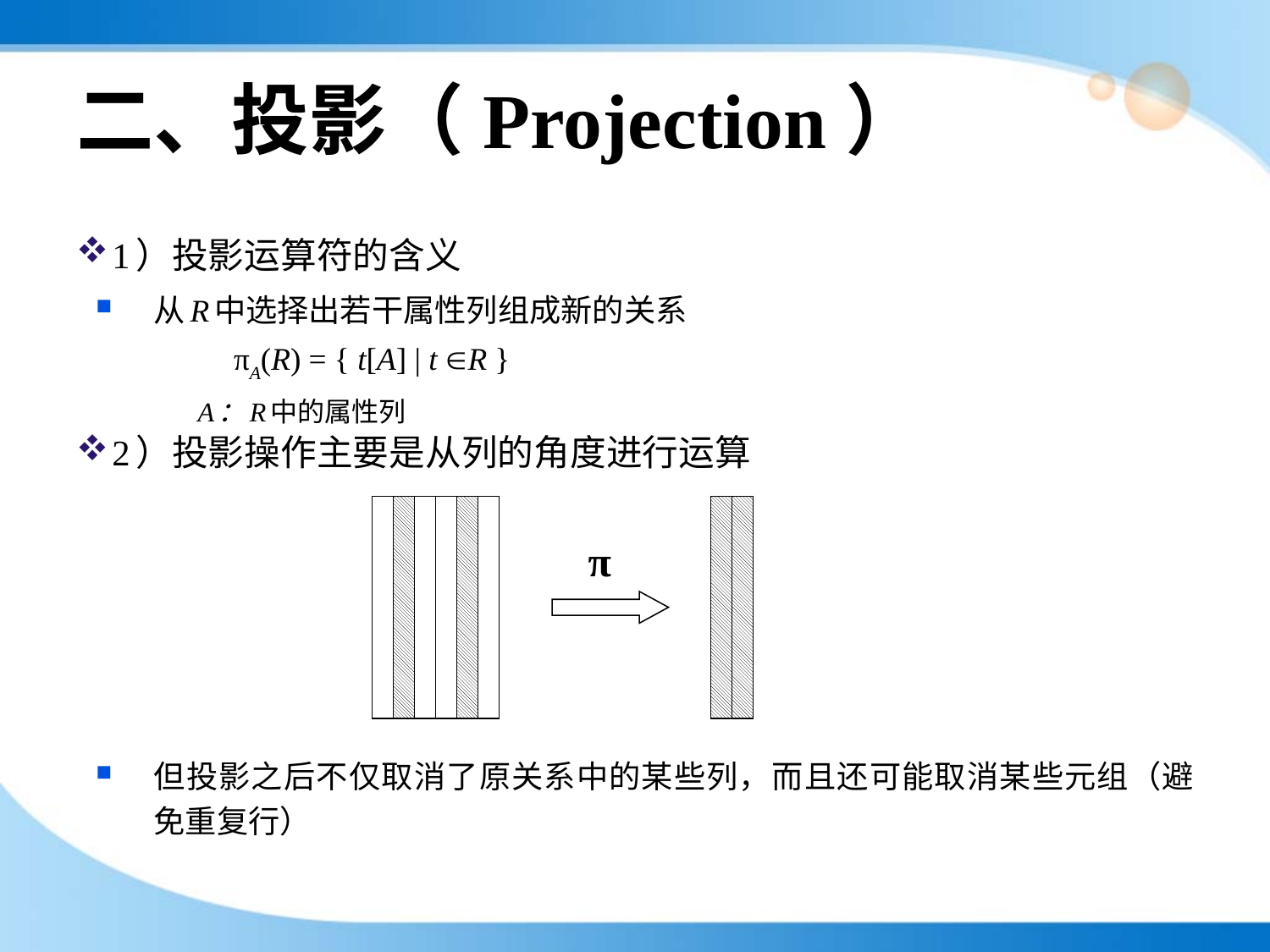

# 二、投影（Projection）
1）投影运算符的含义
从R中选择出若干属性列组成新的关系
              πA(R) = { t[A] | t ∈R }
		A：R中的属性列
2）投影操作主要是从列的角度进行运算

但投影之后不仅取消了原关系中的某些列，而且还可能取消某些元组（避免重复行）

π